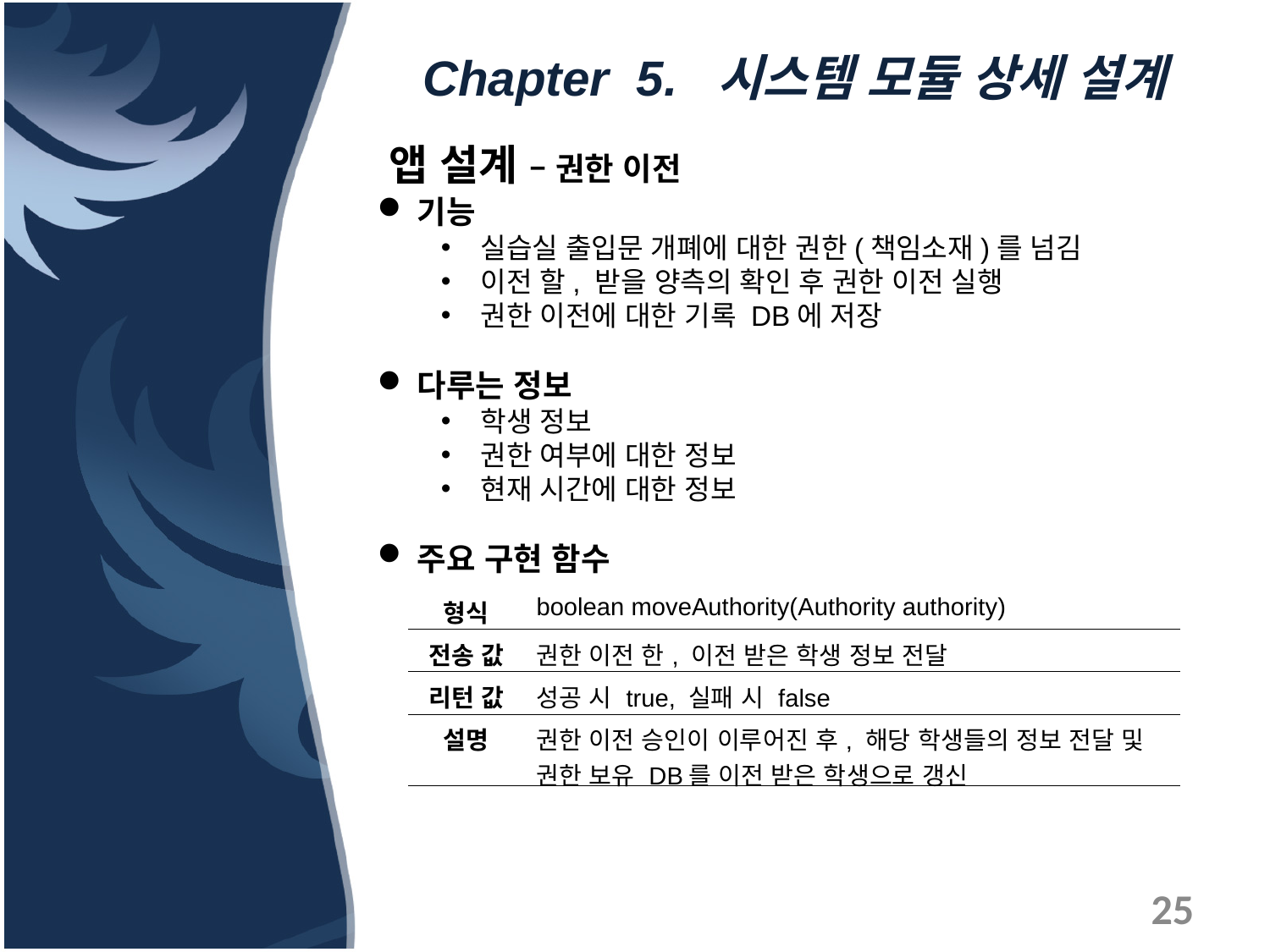

# Chapter  5.  시스템 모듈 상세 설계
앱 설계 – 권한 이전
기능
실습실 출입문 개폐에 대한 권한(책임소재)를 넘김
이전 할, 받을 양측의 확인 후 권한 이전 실행
권한 이전에 대한 기록 DB에 저장

다루는 정보
학생 정보
권한 여부에 대한 정보
현재 시간에 대한 정보

주요 구현 함수
| 형식 | boolean moveAuthority(Authority authority) |
| --- | --- |
| 전송 값 | 권한 이전 한, 이전 받은 학생 정보 전달 |
| 리턴 값 | 성공 시 true, 실패 시 false |
| 설명 | 권한 이전 승인이 이루어진 후, 해당 학생들의 정보 전달 및 권한 보유 DB를 이전 받은 학생으로 갱신 |
25